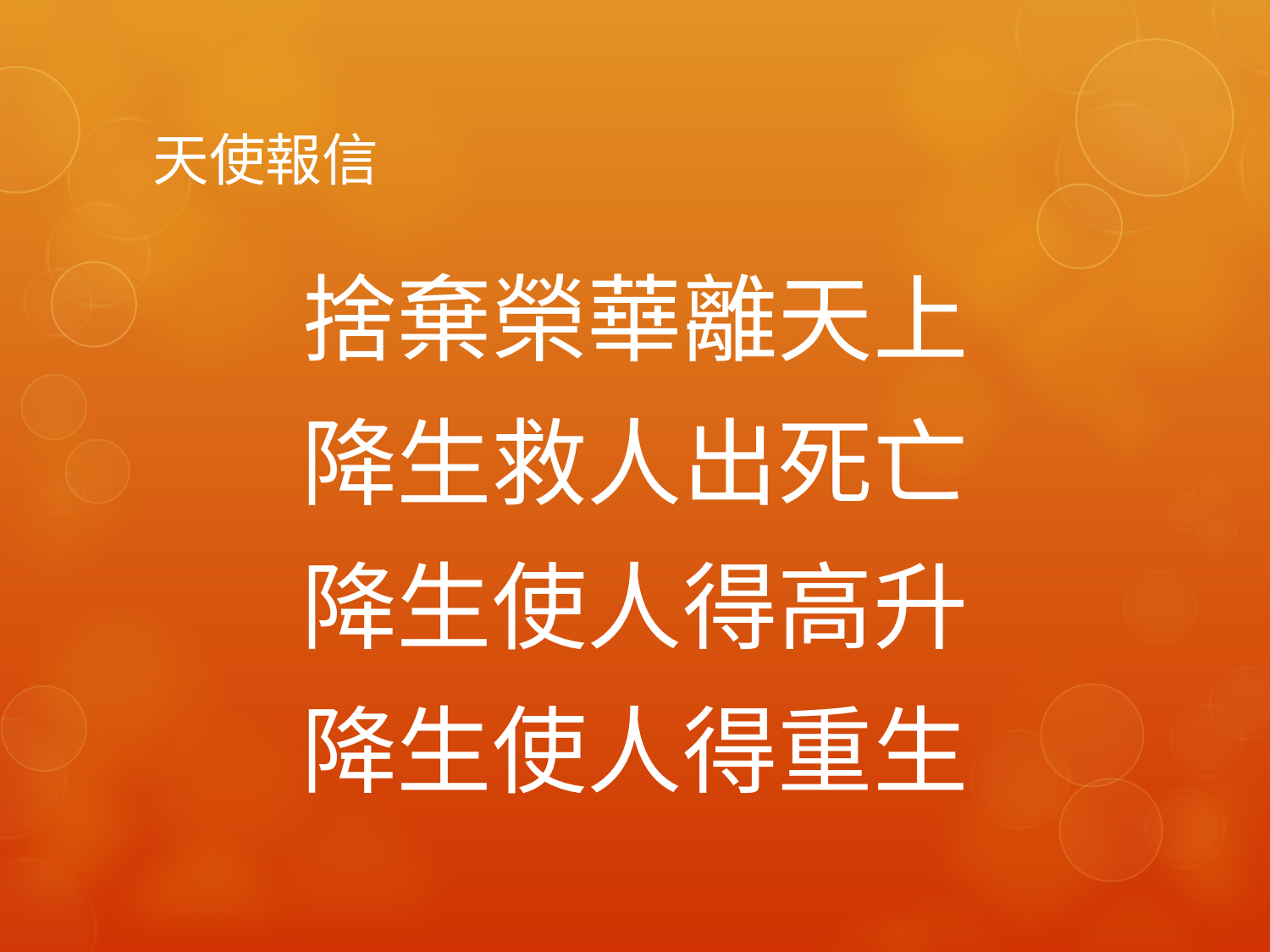

# 天使報信
捨棄榮華離天上
降生救人出死亡
降生使人得高升
降生使人得重生